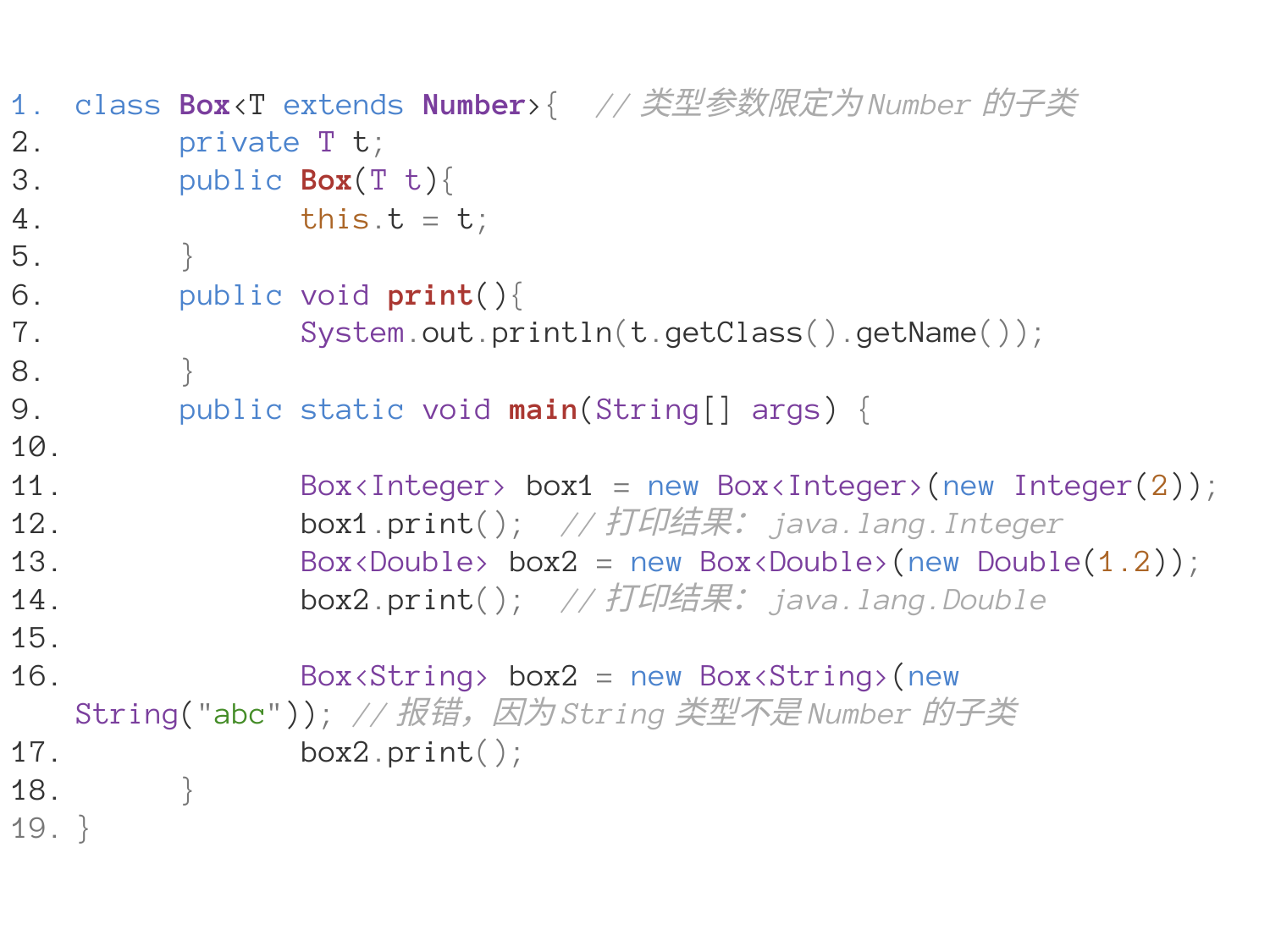

class Box<T extends Number>{  //类型参数限定为Number的子类
      private T t;
      public Box(T t){
             this.t = t;
      }
      public void print(){
             System.out.println(t.getClass().getName());
      }
      public static void main(String[] args) {

             Box<Integer> box1 = new Box<Integer>(new Integer(2));
             box1.print();  //打印结果：java.lang.Integer
             Box<Double> box2 = new Box<Double>(new Double(1.2));
             box2.print();  //打印结果：java.lang.Double

             Box<String> box2 = new Box<String>(new String("abc")); //报错，因为String类型不是Number的子类
             box2.print();
      }
}